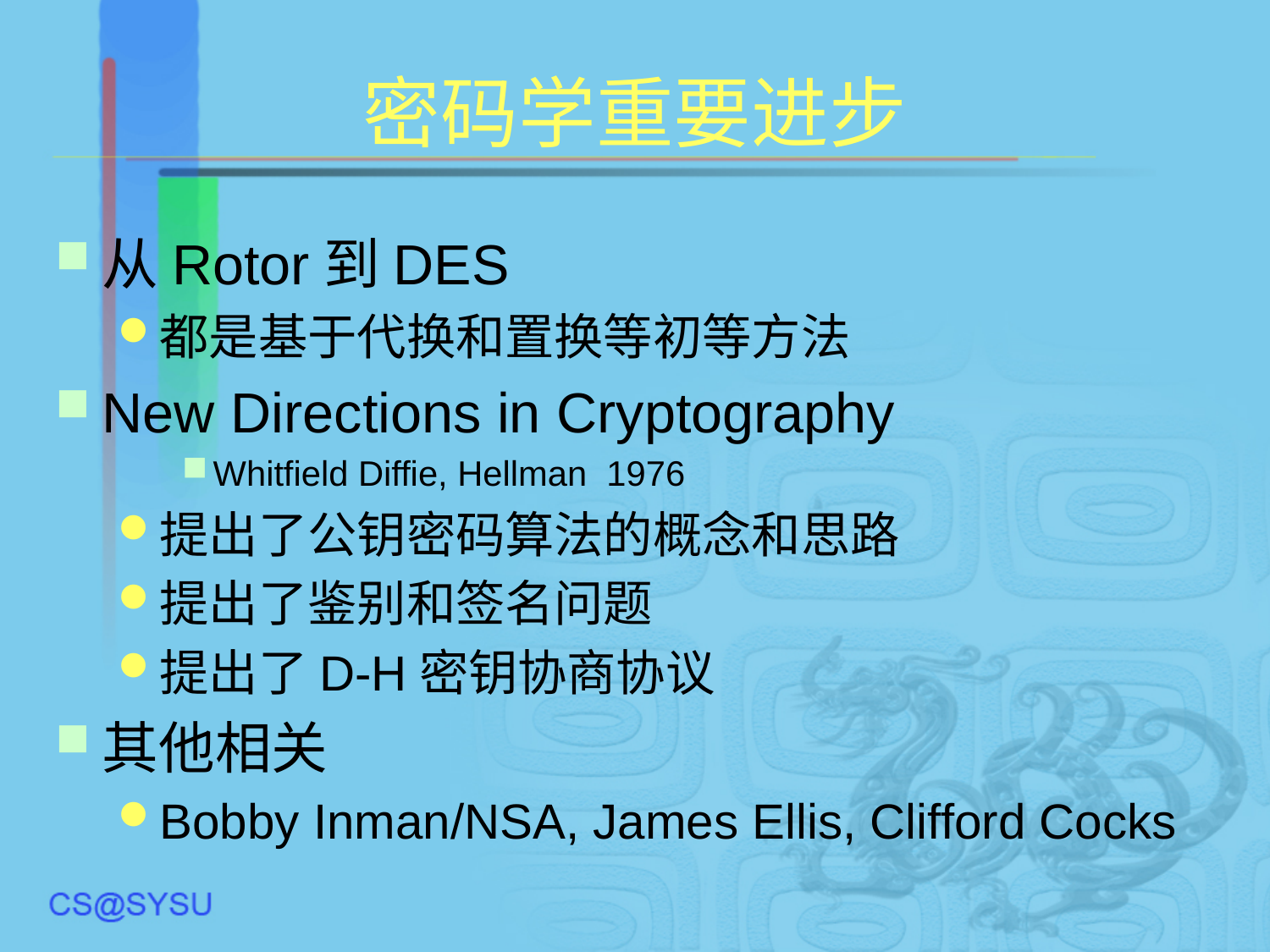

# 密码学重要进步
从Rotor到DES
都是基于代换和置换等初等方法
New Directions in Cryptography
Whitfield Diffie, Hellman  1976
提出了公钥密码算法的概念和思路
提出了鉴别和签名问题
提出了D-H密钥协商协议
其他相关
Bobby Inman/NSA, James Ellis, Clifford Cocks